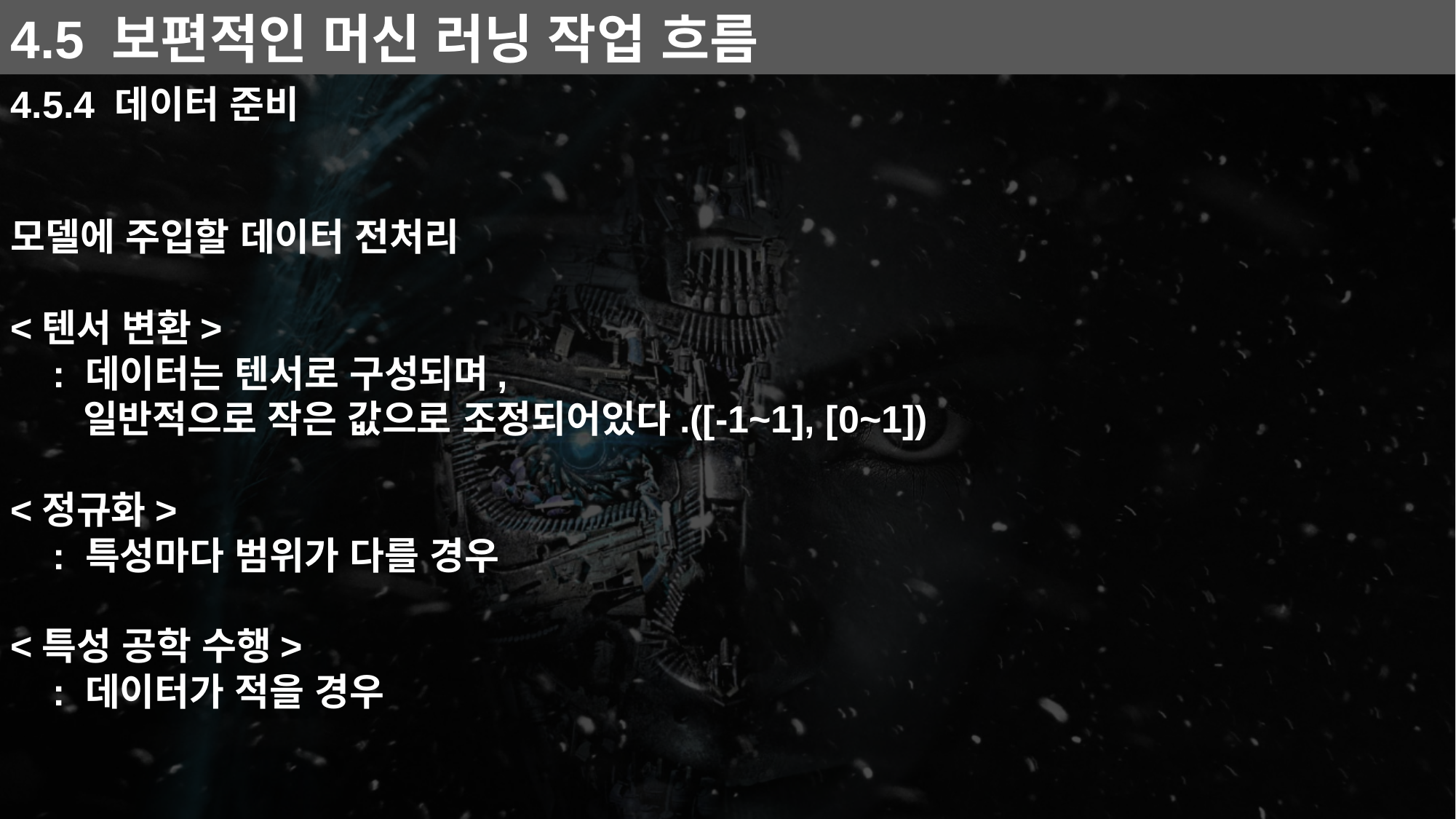

4.5 보편적인 머신 러닝 작업 흐름

4.5.4 데이터 준비
모델에 주입할 데이터 전처리

<텐서 변환>
    : 데이터는 텐서로 구성되며,
      일반적으로 작은 값으로 조정되어있다.([-1~1], [0~1])

<정규화>
    : 특성마다 범위가 다를 경우

<특성 공학 수행>
    : 데이터가 적을 경우